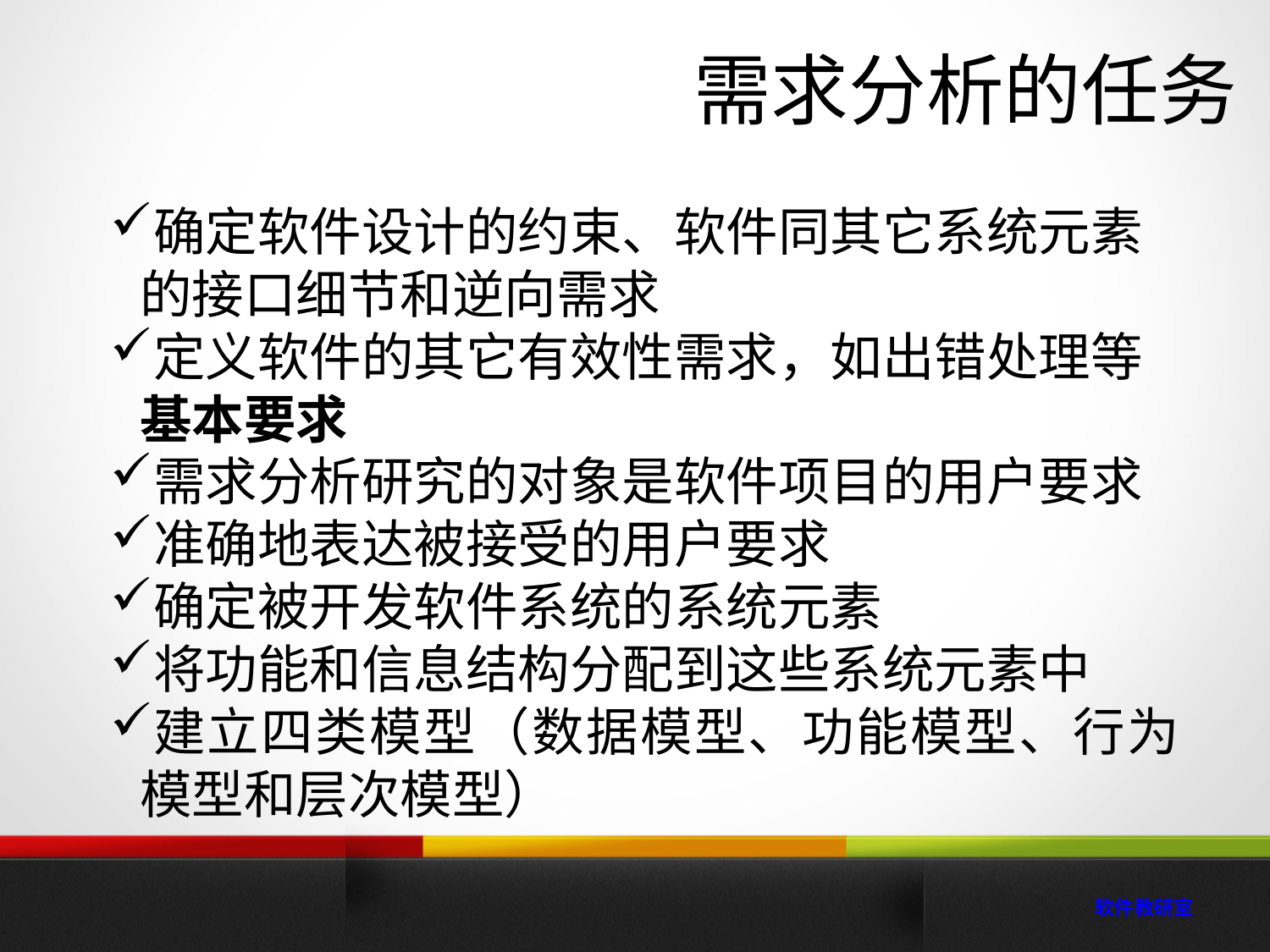

# 需求分析的任务
确定软件设计的约束、软件同其它系统元素的接口细节和逆向需求
定义软件的其它有效性需求，如出错处理等基本要求
需求分析研究的对象是软件项目的用户要求
准确地表达被接受的用户要求
确定被开发软件系统的系统元素
将功能和信息结构分配到这些系统元素中
建立四类模型（数据模型、功能模型、行为模型和层次模型）
                                     软件教研室